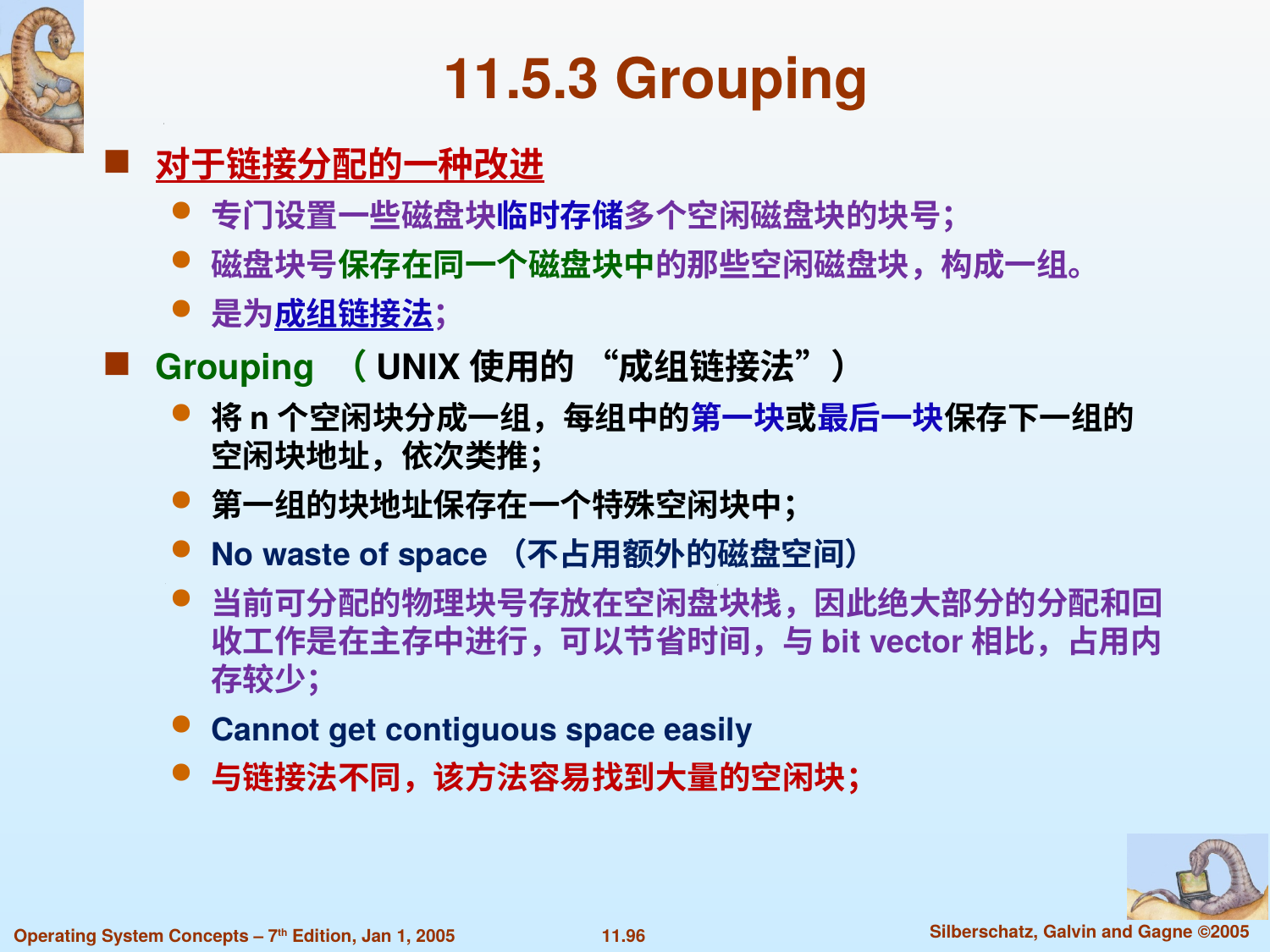

11.5.3 Grouping
对于链接分配的一种改进
专门设置一些磁盘块临时存储多个空闲磁盘块的块号；
磁盘块号保存在同一个磁盘块中的那些空闲磁盘块，构成一组。
是为成组链接法；
Grouping （UNIX使用的 “成组链接法”）
将n个空闲块分成一组，每组中的第一块或最后一块保存下一组的空闲块地址，依次类推；
第一组的块地址保存在一个特殊空闲块中；
No waste of space（不占用额外的磁盘空间）
当前可分配的物理块号存放在空闲盘块栈，因此绝大部分的分配和回收工作是在主存中进行，可以节省时间，与bit vector相比，占用内存较少；
Cannot get contiguous space easily
与链接法不同，该方法容易找到大量的空闲块；